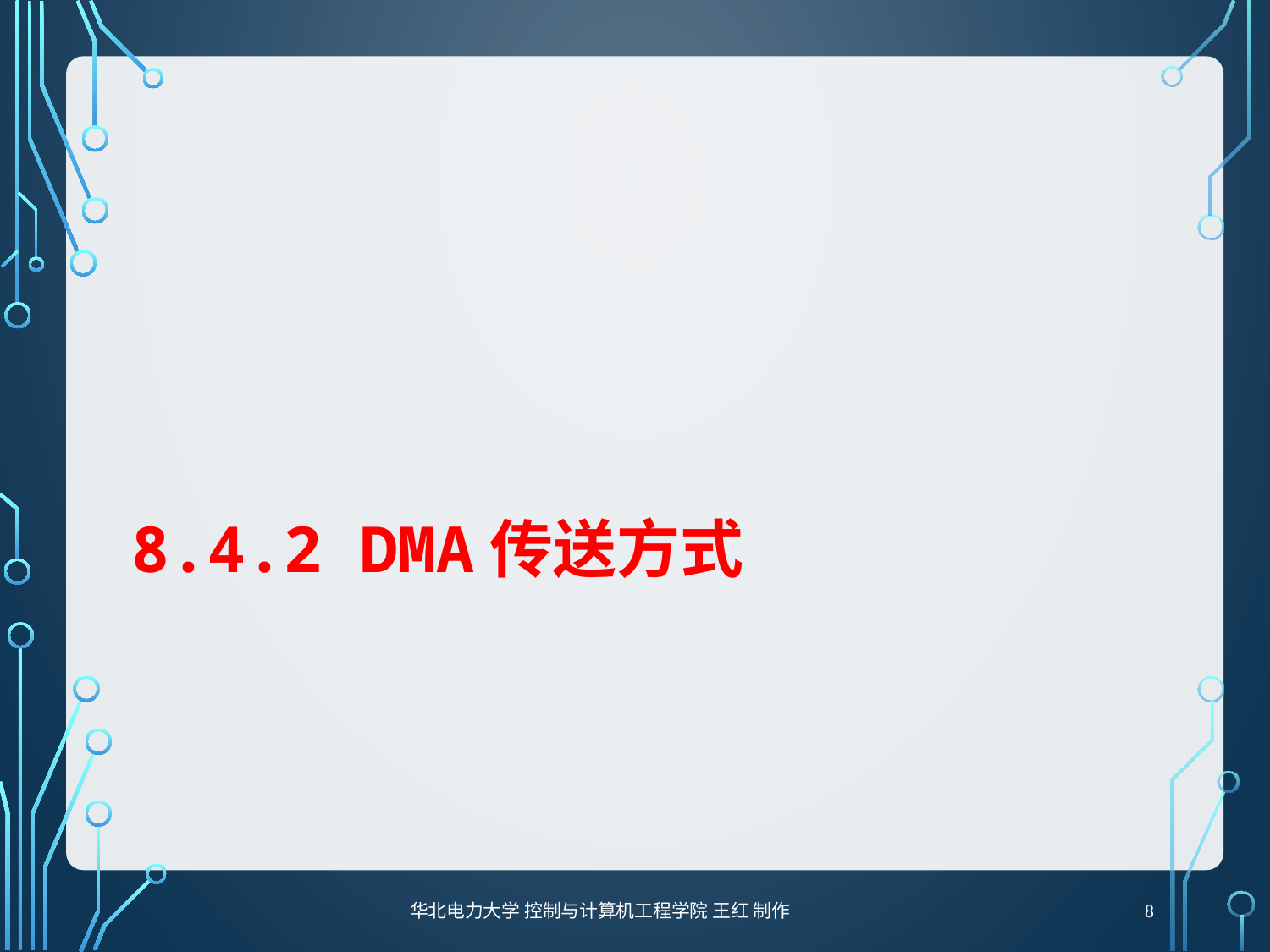

# 8.4.2 DMA传送方式

华北电力大学 控制与计算机工程学院 王红 制作
8